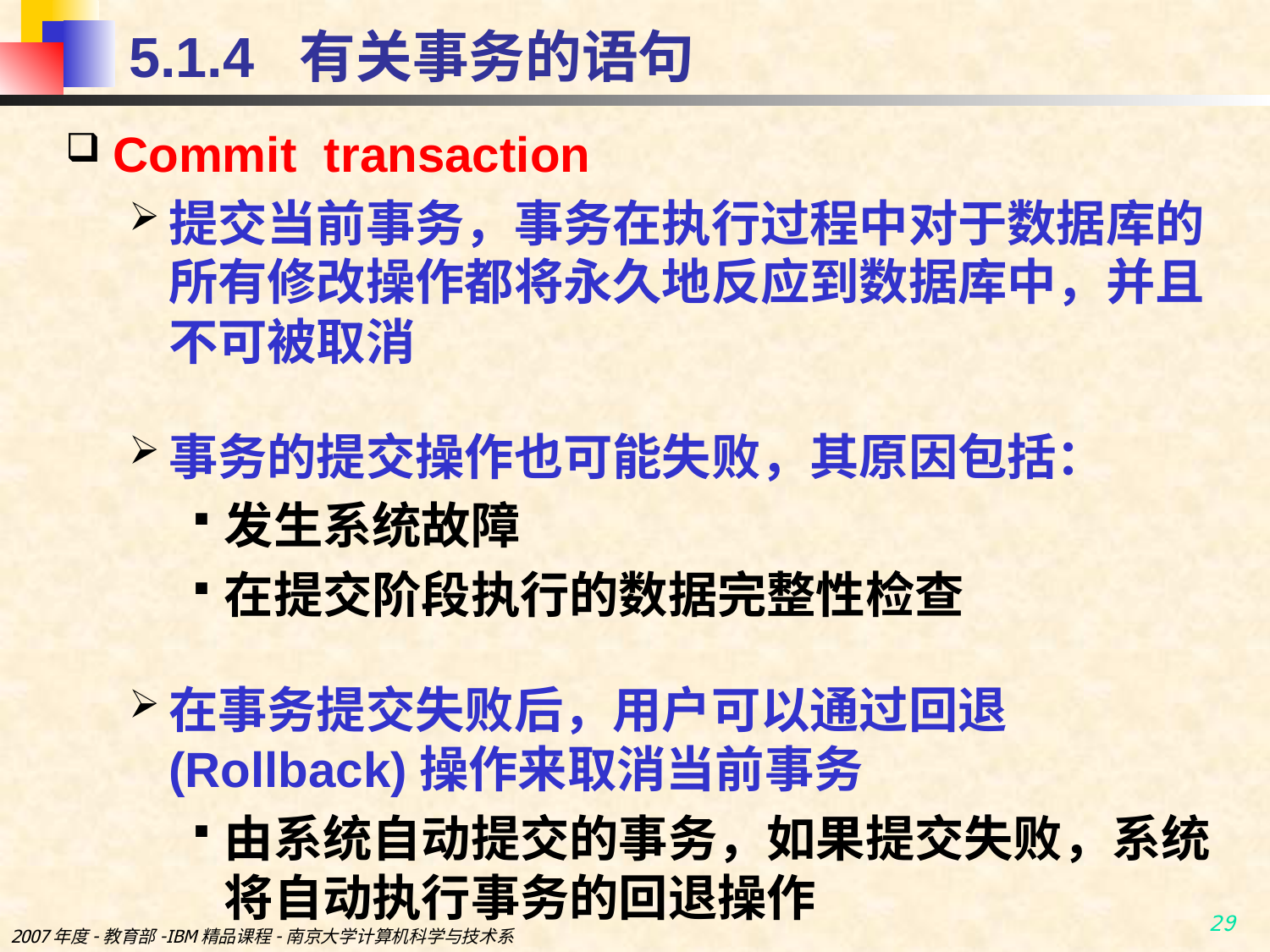

# 5.1.4  有关事务的语句
Commit  transaction
提交当前事务，事务在执行过程中对于数据库的所有修改操作都将永久地反应到数据库中，并且不可被取消

事务的提交操作也可能失败，其原因包括：
发生系统故障
在提交阶段执行的数据完整性检查

在事务提交失败后，用户可以通过回退(Rollback)操作来取消当前事务
由系统自动提交的事务，如果提交失败，系统将自动执行事务的回退操作
29